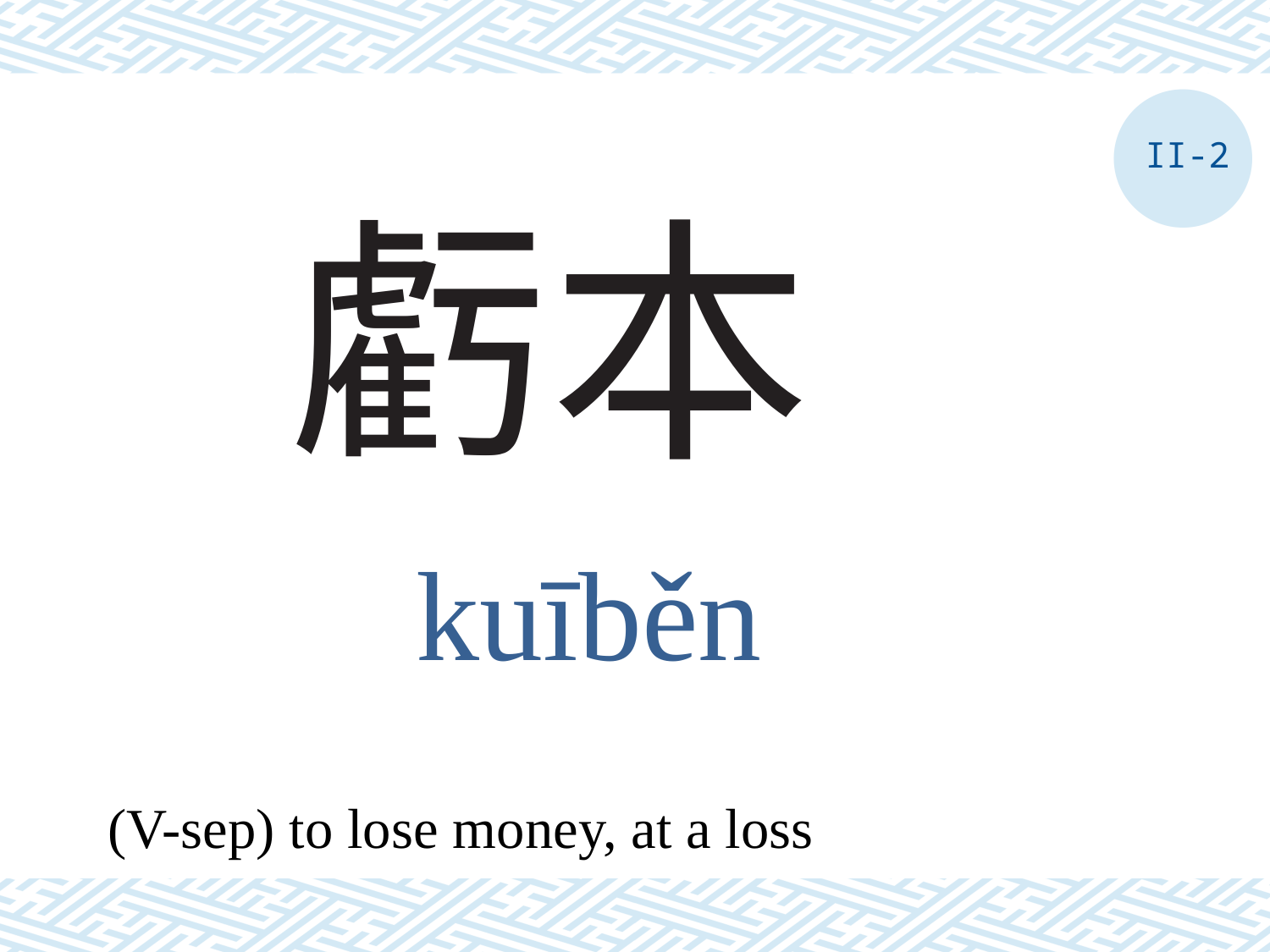

II-2

# 虧本
kuīběn
(V-sep) to lose money, at a loss